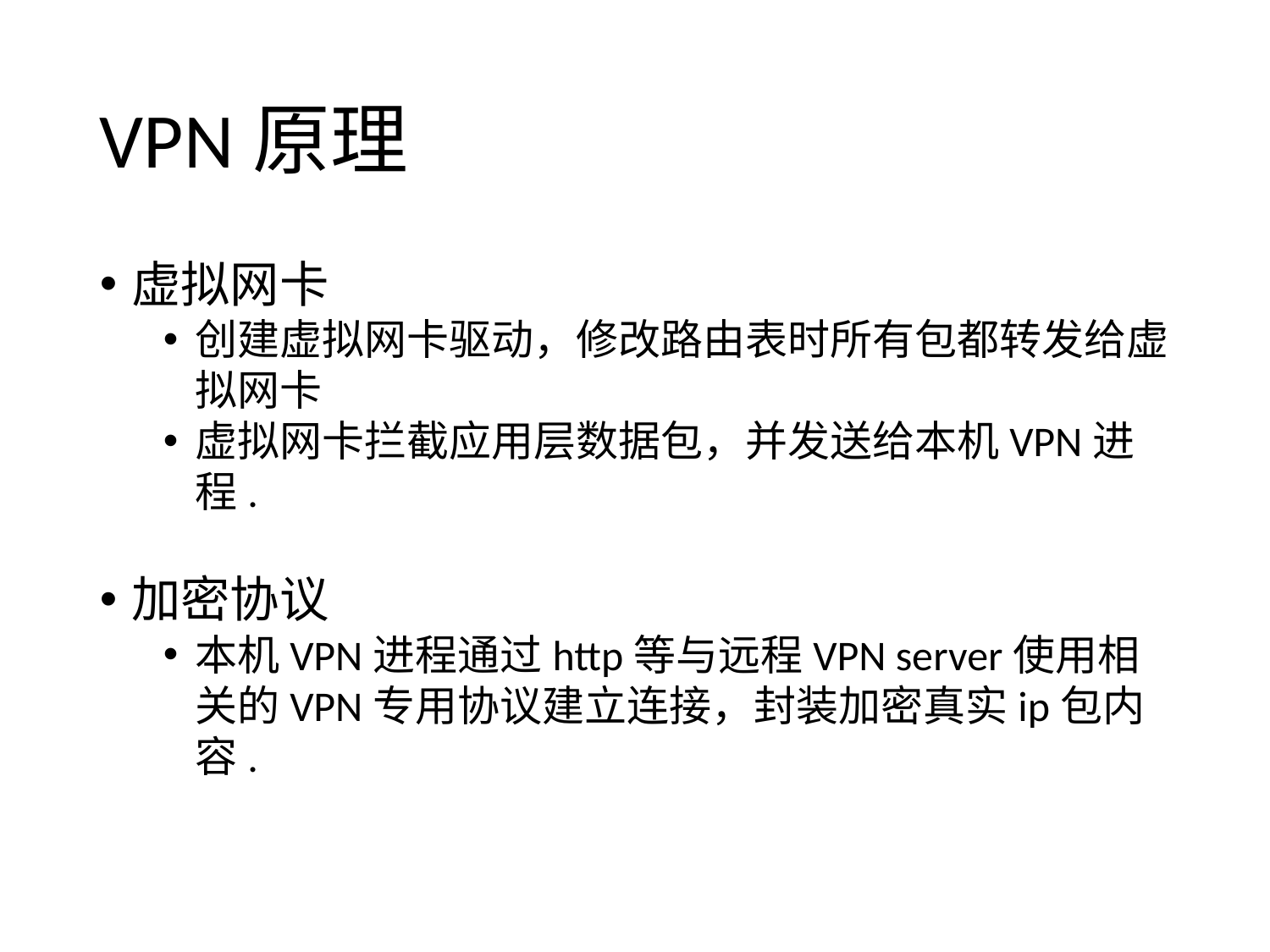

VPN原理
虚拟网卡
创建虚拟网卡驱动，修改路由表时所有包都转发给虚拟网卡
虚拟网卡拦截应用层数据包，并发送给本机VPN进程.

加密协议
本机VPN进程通过http等与远程VPN server使用相关的VPN专用协议建立连接，封装加密真实ip包内容.